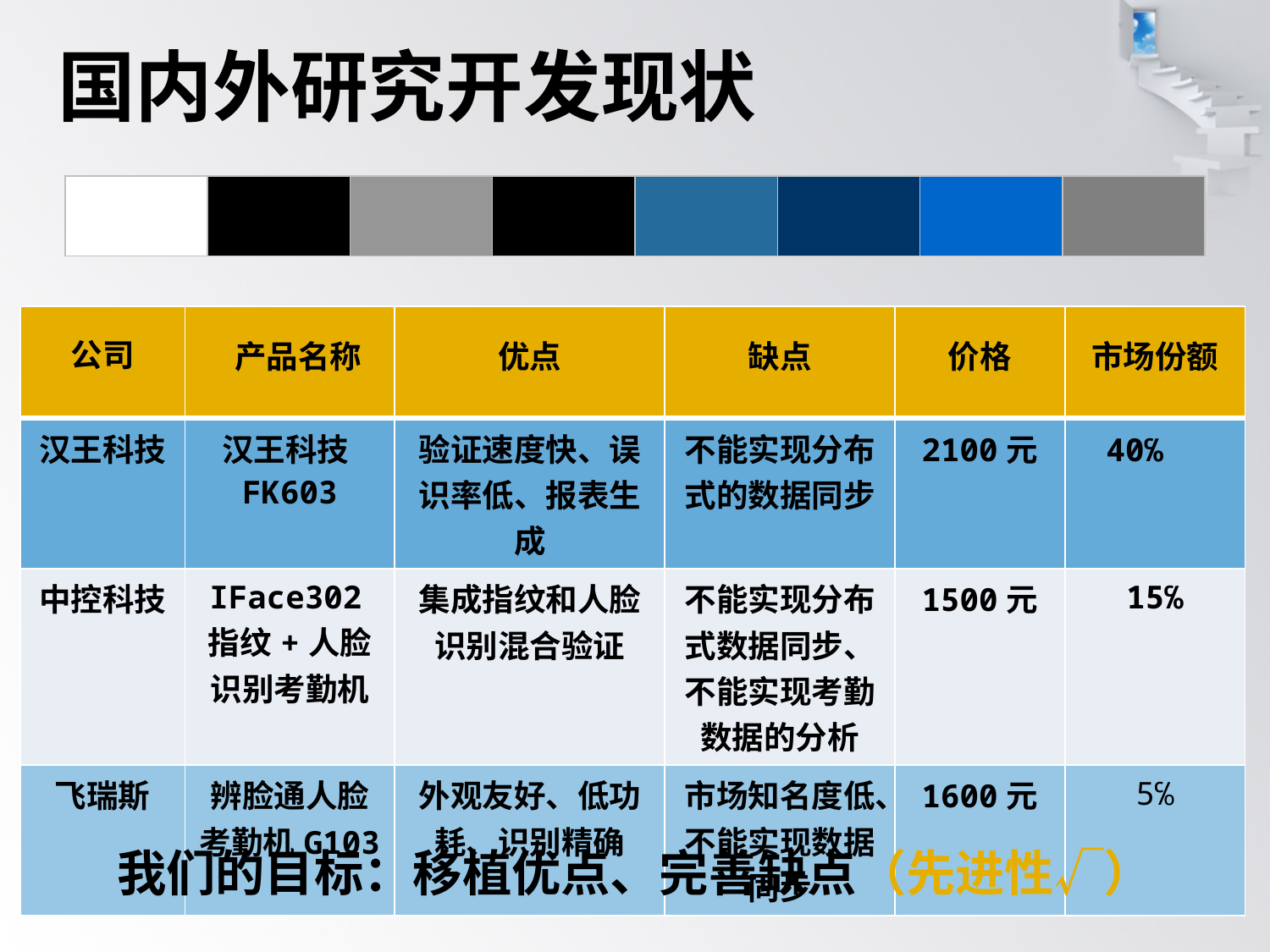

# 国内外研究开发现状

| 公司 | 产品名称 | 优点 | 缺点 | 价格 | 市场份额 |
| --- | --- | --- | --- | --- | --- |
| 汉王科技 | 汉王科技FK603 | 验证速度快、误识率低、报表生成 | 不能实现分布式的数据同步 | 2100元 | 40℅ |
| 中控科技 | IFace302指纹+人脸识别考勤机 | 集成指纹和人脸识别混合验证 | 不能实现分布式数据同步、不能实现考勤数据的分析 | 1500元 | 15℅ |
| 飞瑞斯 | 辨脸通人脸考勤机G103 | 外观友好、低功耗、识别精确 | 市场知名度低、不能实现数据同步 | 1600元 | 5℅ |
我们的目标：移植优点、完善缺点（先进性√）